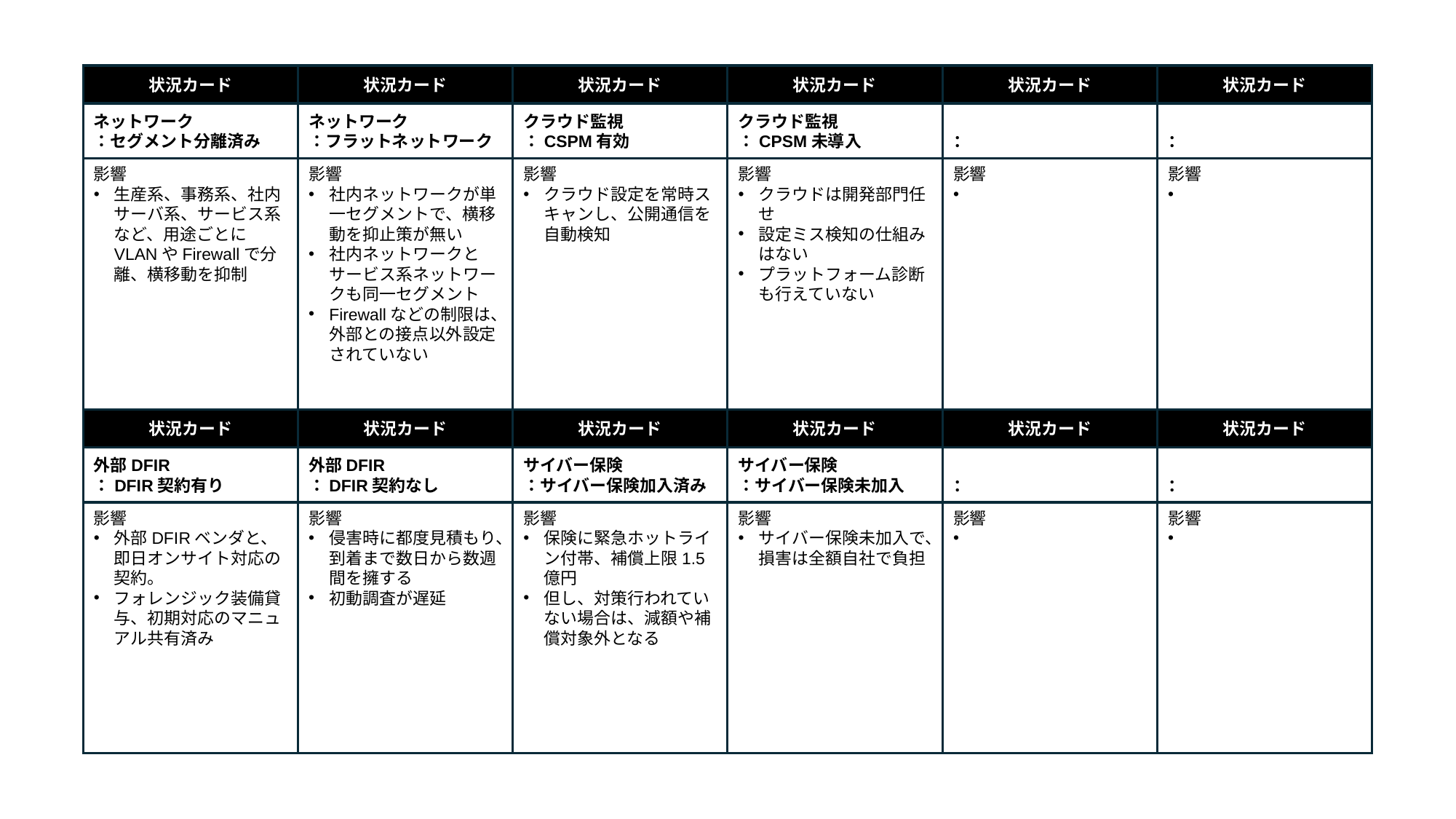

状況カード

状況カード

状況カード

状況カード

状況カード

状況カード

：

：
クラウド監視
：CSPM有効
クラウド監視
：CPSM未導入
ネットワーク
：セグメント分離済み
ネットワーク
：フラットネットワーク
影響

影響

影響
クラウド設定を常時スキャンし、公開通信を自動検知
影響
クラウドは開発部門任せ
設定ミス検知の仕組みはない
プラットフォーム診断も行えていない
影響
生産系、事務系、社内サーバ系、サービス系など、用途ごとにVLANやFirewallで分離、横移動を抑制
影響
社内ネットワークが単一セグメントで、横移動を抑止策が無い
社内ネットワークとサービス系ネットワークも同一セグメント
Firewallなどの制限は、外部との接点以外設定されていない

状況カード

状況カード

状況カード

状況カード

状況カード

状況カード

：

：
サイバー保険
：サイバー保険加入済み
サイバー保険
：サイバー保険未加入
外部DFIR
：DFIR契約有り
外部DFIR
：DFIR契約なし
影響

影響

影響
保険に緊急ホットライン付帯、補償上限1.5億円
但し、対策行われていない場合は、減額や補償対象外となる
影響
サイバー保険未加入で、損害は全額自社で負担
影響
外部DFIRベンダと、即日オンサイト対応の契約。
フォレンジック装備貸与、初期対応のマニュアル共有済み
影響
侵害時に都度見積もり、到着まで数日から数週間を擁する
初動調査が遅延